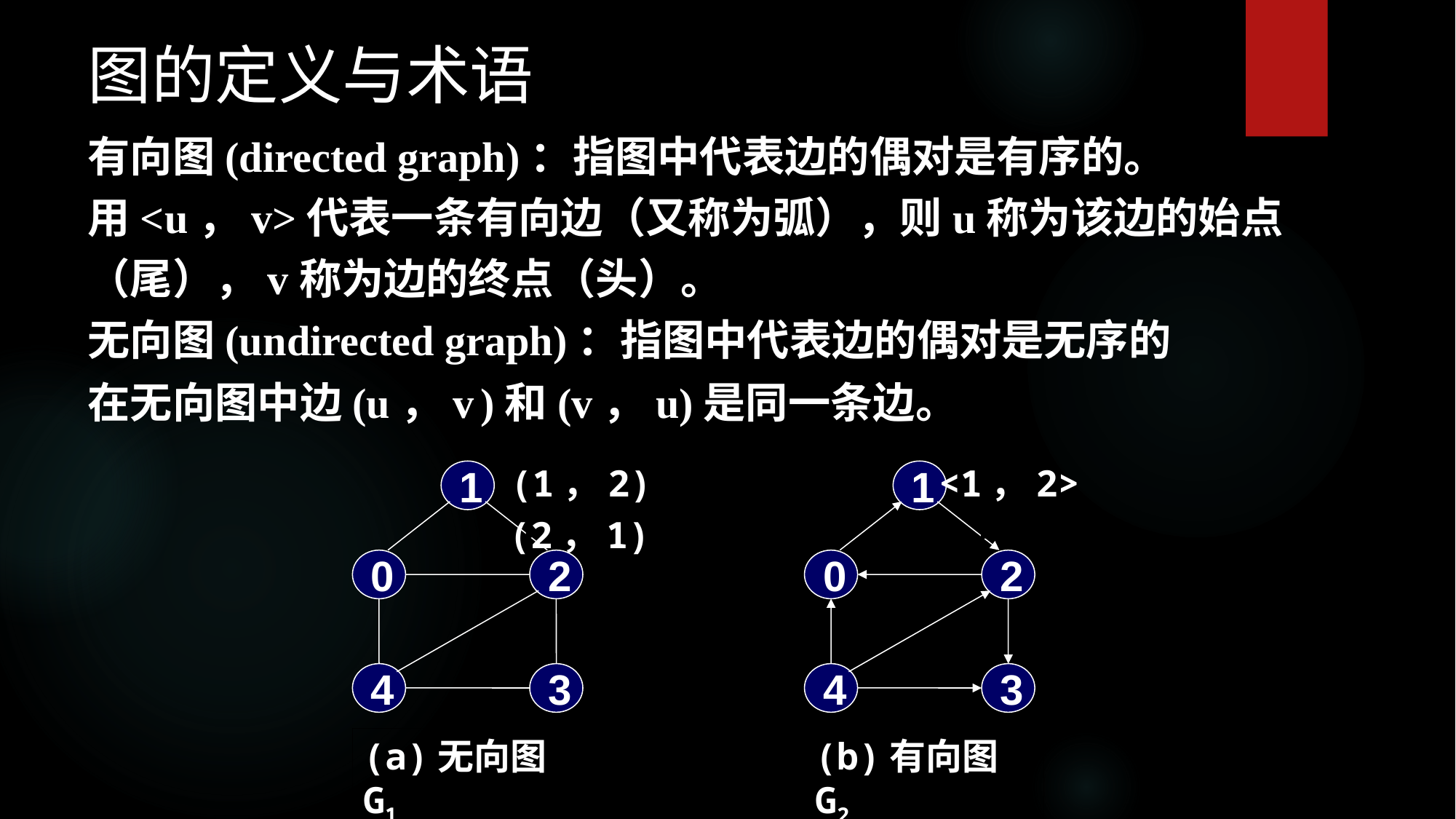

图的定义与术语
有向图(directed graph)：指图中代表边的偶对是有序的。
用<u，v>代表一条有向边（又称为弧），则u称为该边的始点（尾），v称为边的终点（头）。
无向图(undirected graph)：指图中代表边的偶对是无序的
在无向图中边(u，v )和(v，u)是同一条边。
(1，2)
<1，2>
1
1

0
2
0
2

4
3
4
3

(a)无向图G1
(b)有向图G2

(2，1)